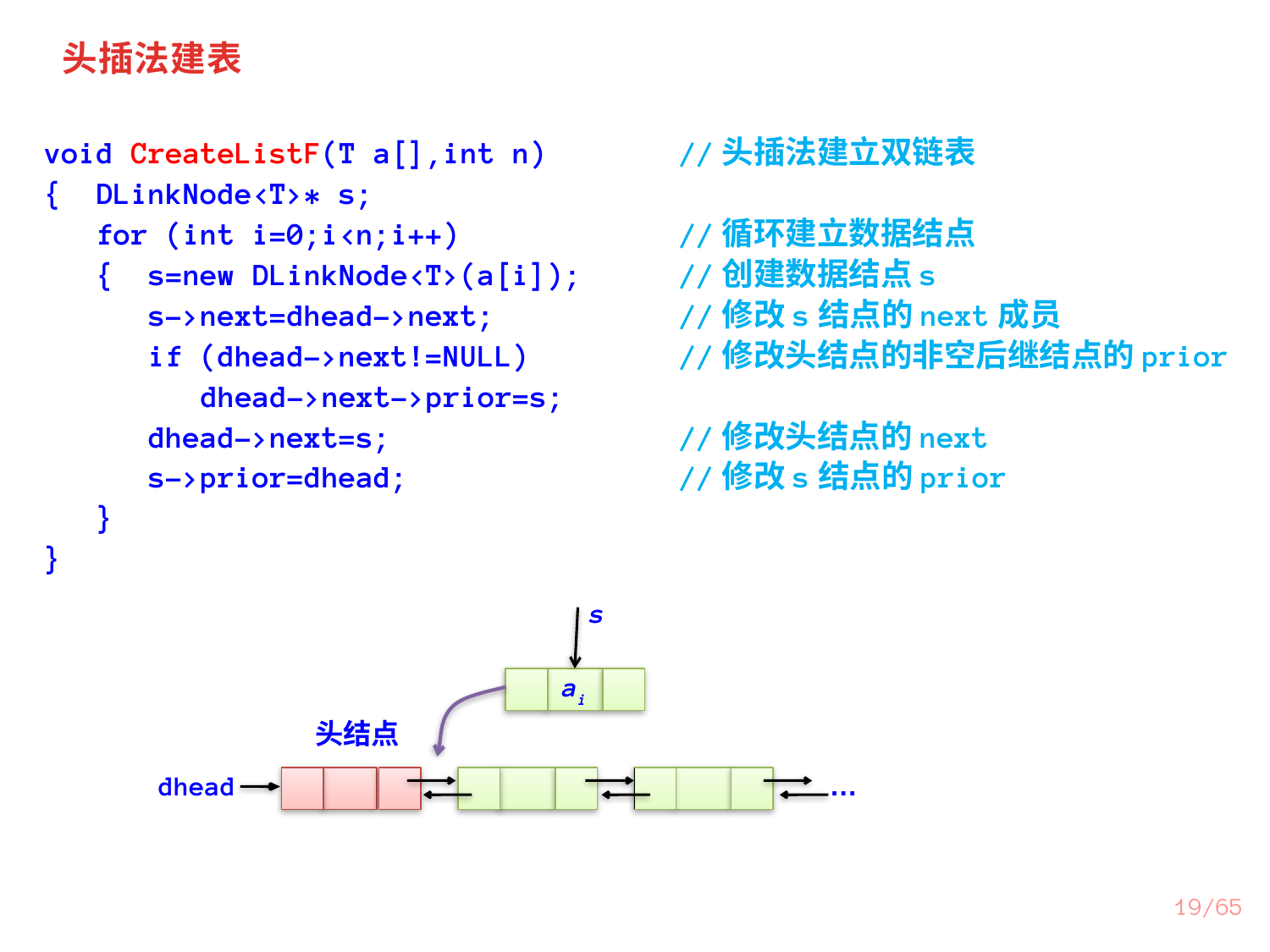

头插法建表
void CreateListF(T a[],int n)		//头插法建立双链表
{  DLinkNode<T>* s;
   for (int i=0;i<n;i++)		//循环建立数据结点
   {  s=new DLinkNode<T>(a[i]);	//创建数据结点s
      s->next=dhead->next;		//修改s结点的next成员
      if (dhead->next!=NULL)		//修改头结点的非空后继结点的prior
         dhead->next->prior=s;
      dhead->next=s;			//修改头结点的next
      s->prior=dhead;			//修改s结点的prior
   }
}
s

ai

头结点
dhead

…

19/65